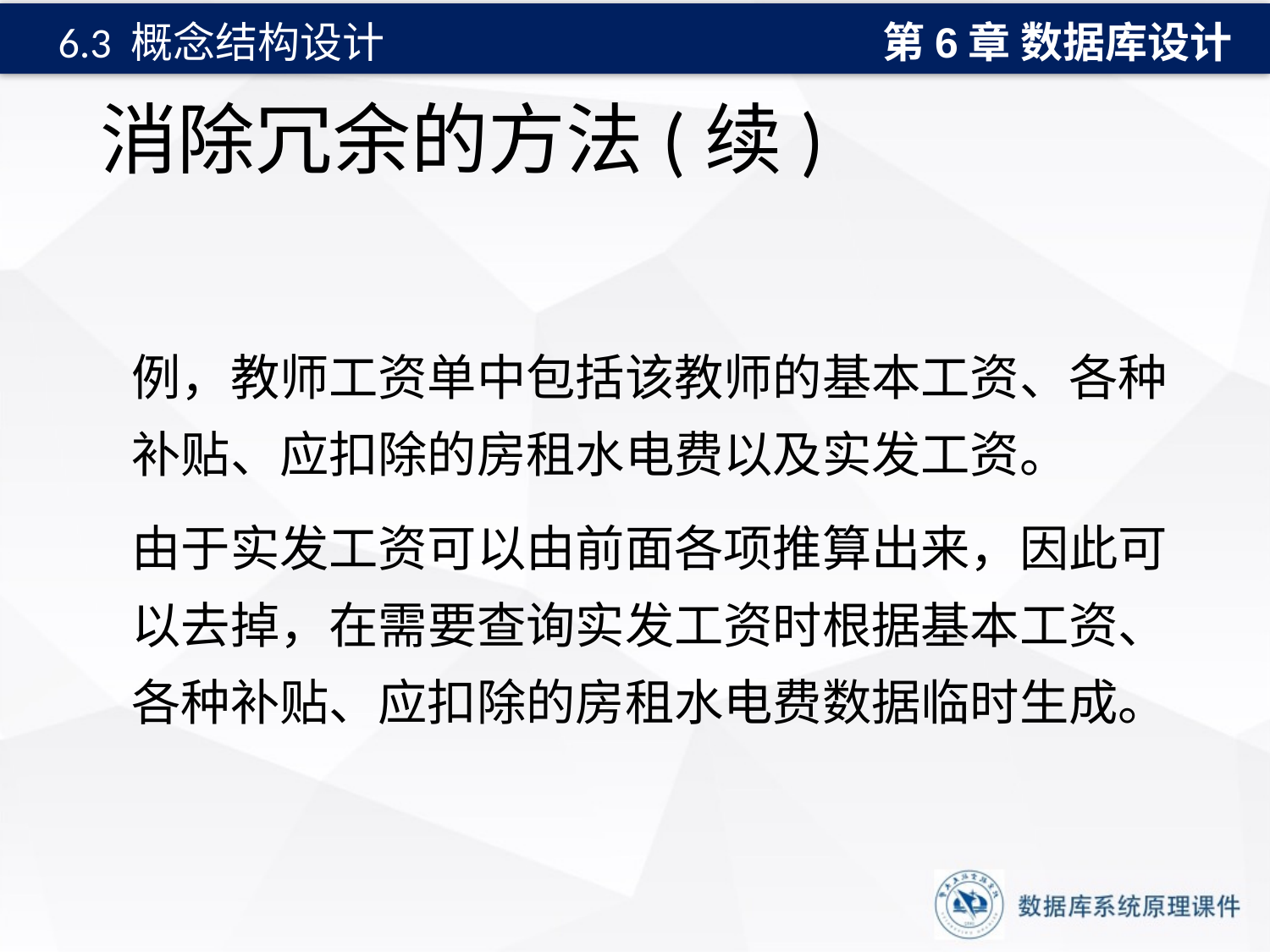

第6章 数据库设计
6.3 概念结构设计
# 消除冗余的方法(续)

	例，教师工资单中包括该教师的基本工资、各种补贴、应扣除的房租水电费以及实发工资。
	由于实发工资可以由前面各项推算出来，因此可以去掉，在需要查询实发工资时根据基本工资、各种补贴、应扣除的房租水电费数据临时生成。